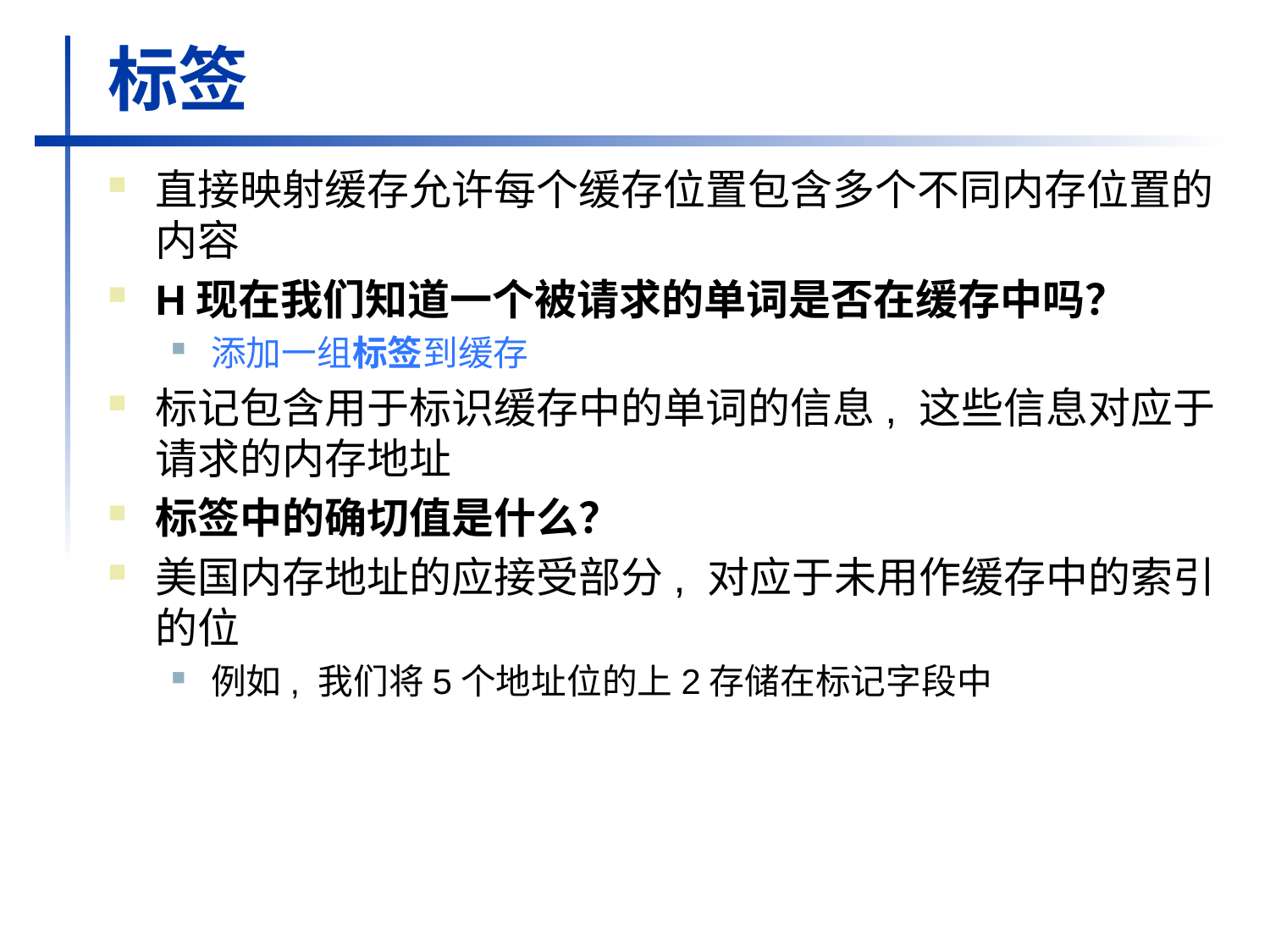

# 标签
直接映射缓存允许每个缓存位置包含多个不同内存位置的内容
H现在我们知道一个被请求的单词是否在缓存中吗？
添加一组标签到缓存
标记包含用于标识缓存中的单词的信息, 这些信息对应于请求的内存地址
标签中的确切值是什么？
美国内存地址的应接受部分, 对应于未用作缓存中的索引的位
例如, 我们将5个地址位的上2存储在标记字段中